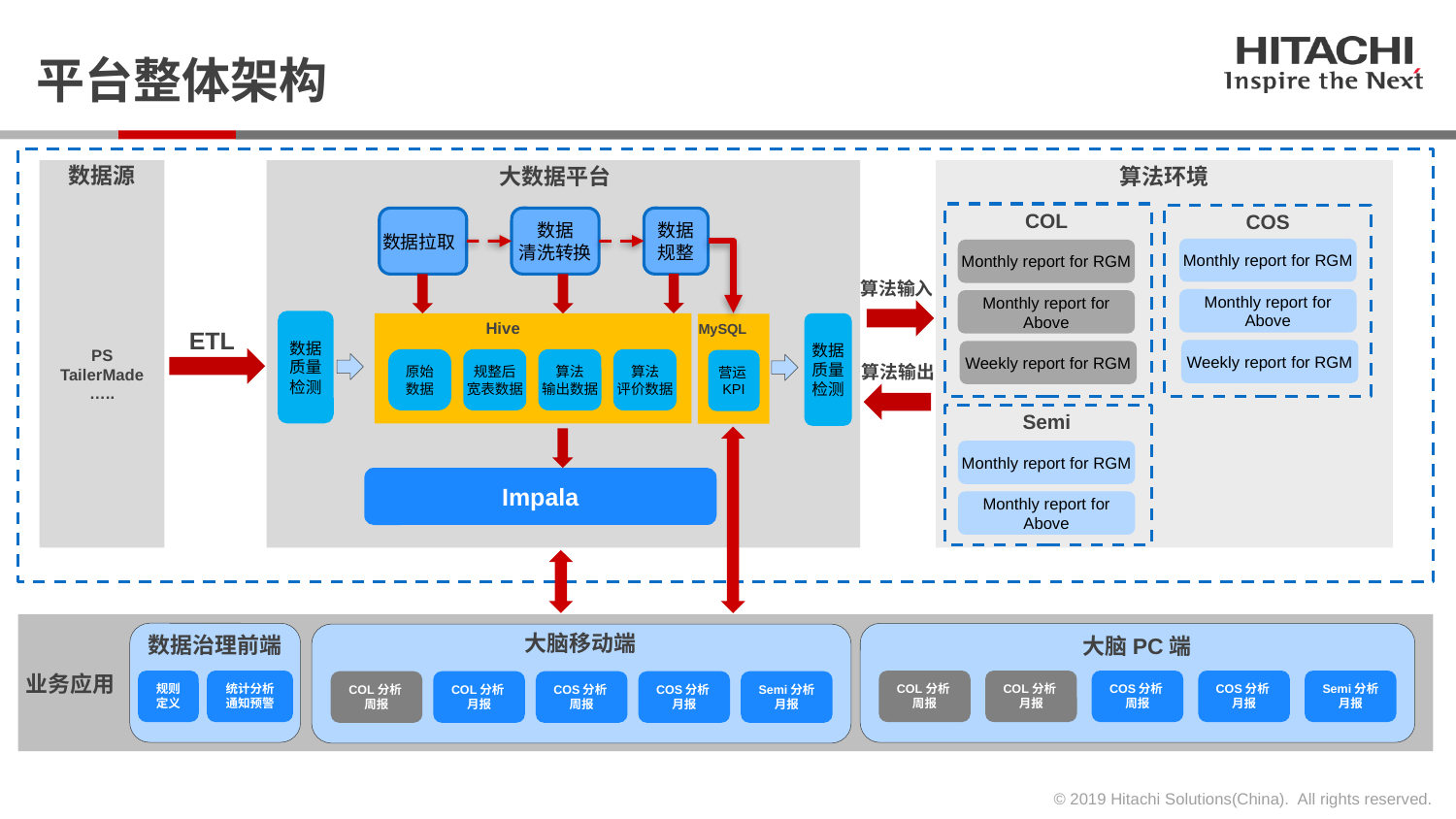

平台整体架构

数据源
算法环境
大数据平台

COL
COS

数据
清洗转换
数据
规整
数据拉取
Monthly report for RGM
Monthly report for RGM

PS
TailerMade
…..

算法输入

Monthly report for Above
Monthly report for Above

数据
质量
检测
Hive
MySQL
数据
质量
检测

ETL
Weekly report for RGM
Weekly report for RGM

原始
数据
规整后
宽表数据
算法
输出数据
算法
评价数据
营运KPI

算法输出

Semi

Monthly report for RGM
Impala
Monthly report for Above

大脑移动端

数据治理前端
大脑PC端
业务应用
规则定义
COL分析
周报
COL分析
月报
COS分析
周报
COS分析
月报
Semi分析
月报
统计分析
通知预警
COL分析
周报
COL分析
月报
COS分析
周报
COS分析
月报
Semi分析
月报